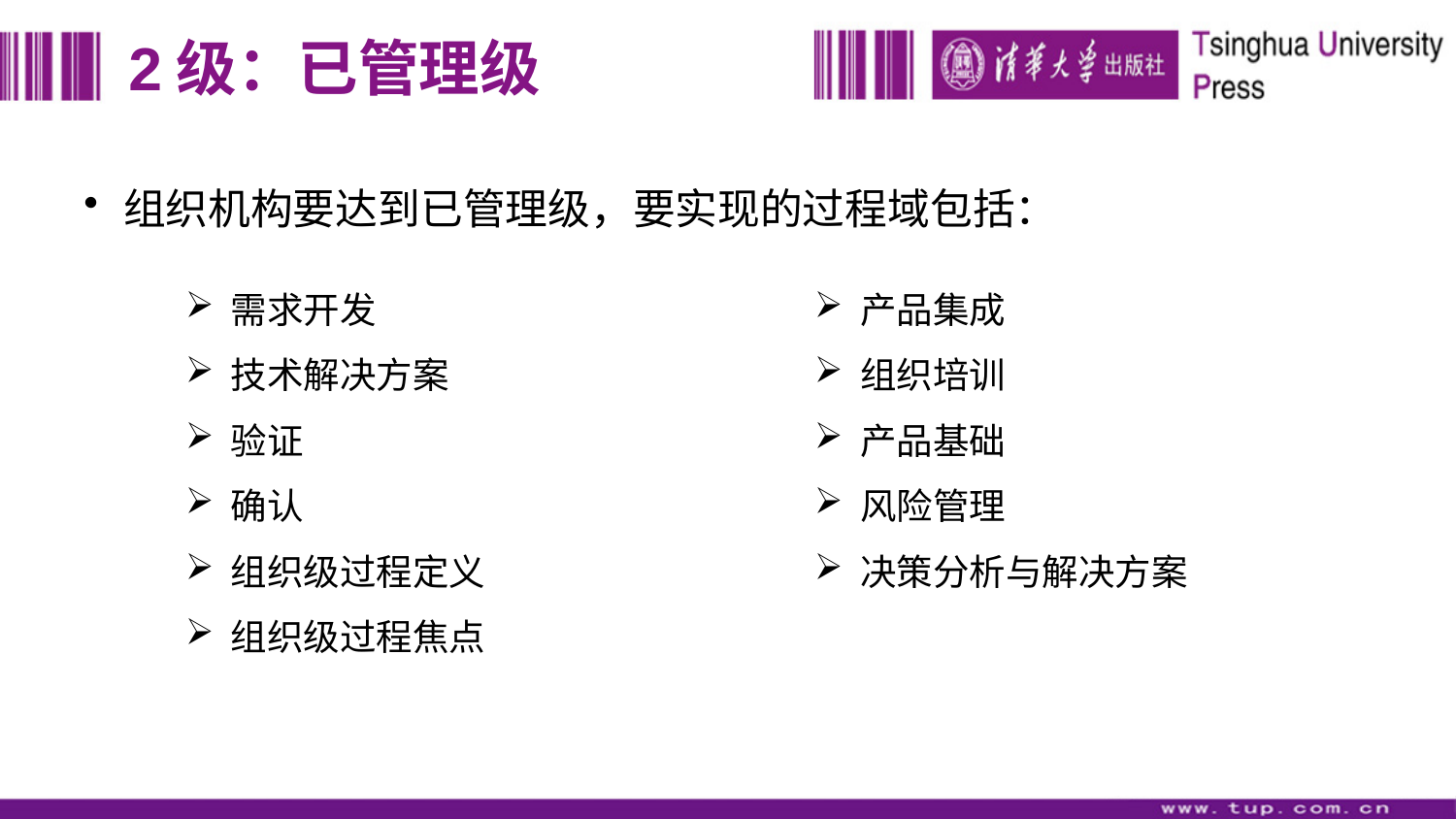

# 2级：已管理级
组织机构要达到已管理级，要实现的过程域包括：
产品集成
组织培训
产品基础
风险管理
决策分析与解决方案
需求开发
技术解决方案
验证
确认
组织级过程定义
组织级过程焦点